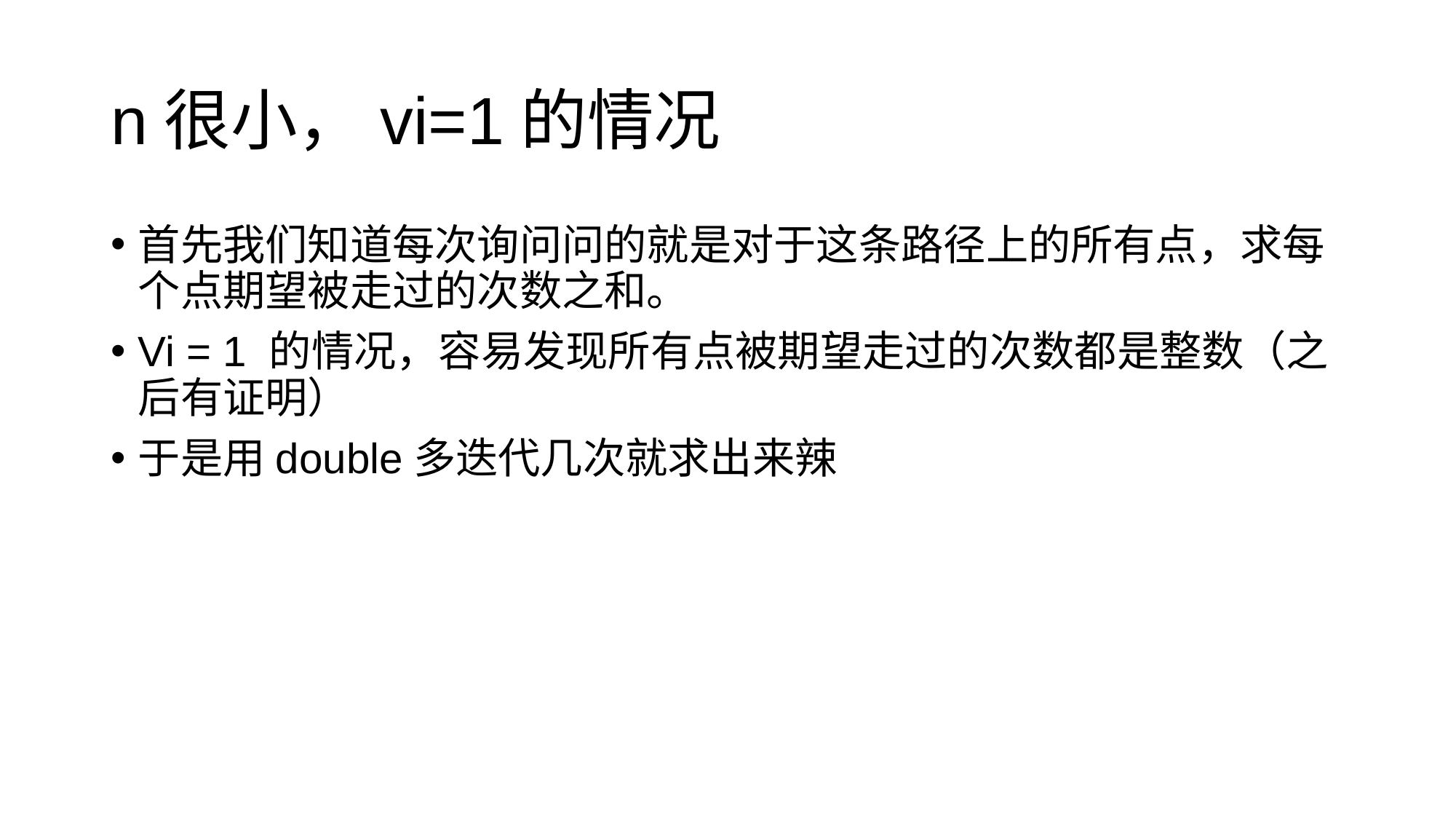

# n很小，vi=1的情况
首先我们知道每次询问问的就是对于这条路径上的所有点，求每个点期望被走过的次数之和。
Vi = 1 的情况，容易发现所有点被期望走过的次数都是整数（之后有证明）
于是用double多迭代几次就求出来辣